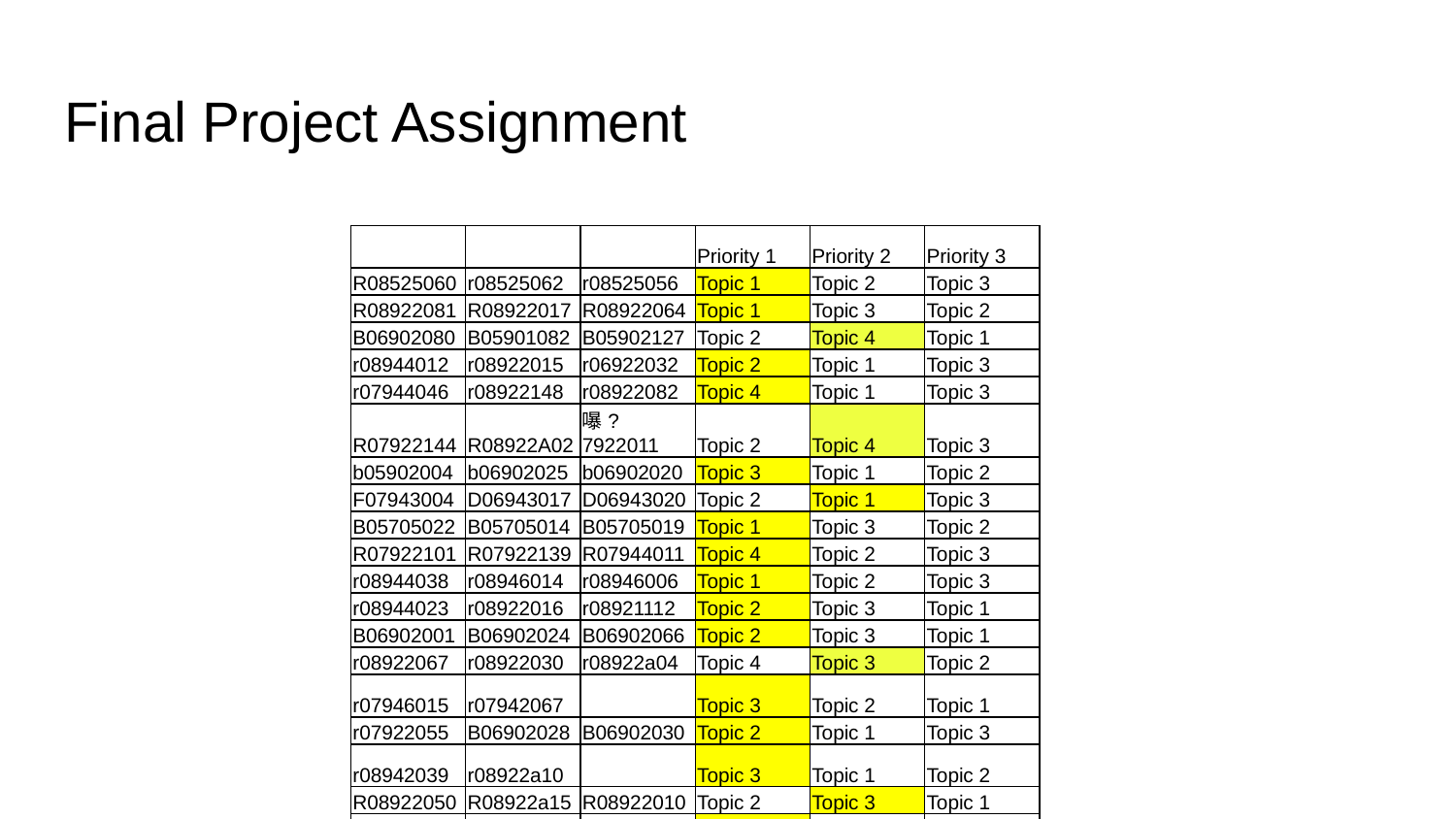

# Final Project Assignment

|  |  |  | Priority 1 | Priority 2 | Priority 3 |
| --- | --- | --- | --- | --- | --- |
| R08525060 | r08525062 | r08525056 | Topic 1 | Topic 2 | Topic 3 |
| R08922081 | R08922017 | R08922064 | Topic 1 | Topic 3 | Topic 2 |
| B06902080 | B05901082 | B05902127 | Topic 2 | Topic 4 | Topic 1 |
| r08944012 | r08922015 | r06922032 | Topic 2 | Topic 1 | Topic 3 |
| r07944046 | r08922148 | r08922082 | Topic 4 | Topic 1 | Topic 3 |
| R07922144 | R08922A02 | 嚗?7922011 | Topic 2 | Topic 4 | Topic 3 |
| b05902004 | b06902025 | b06902020 | Topic 3 | Topic 1 | Topic 2 |
| F07943004 | D06943017 | D06943020 | Topic 2 | Topic 1 | Topic 3 |
| B05705022 | B05705014 | B05705019 | Topic 1 | Topic 3 | Topic 2 |
| R07922101 | R07922139 | R07944011 | Topic 4 | Topic 2 | Topic 3 |
| r08944038 | r08946014 | r08946006 | Topic 1 | Topic 2 | Topic 3 |
| r08944023 | r08922016 | r08921112 | Topic 2 | Topic 3 | Topic 1 |
| B06902001 | B06902024 | B06902066 | Topic 2 | Topic 3 | Topic 1 |
| r08922067 | r08922030 | r08922a04 | Topic 4 | Topic 3 | Topic 2 |
| r07946015 | r07942067 |  | Topic 3 | Topic 2 | Topic 1 |
| r07922055 | B06902028 | B06902030 | Topic 2 | Topic 1 | Topic 3 |
| r08942039 | r08922a10 |  | Topic 3 | Topic 1 | Topic 2 |
| R08922050 | R08922a15 | R08922010 | Topic 2 | Topic 3 | Topic 1 |
| b06209027 | r05525059 | b06902124 | Topic 2 | Topic 3 | Topic 1 |